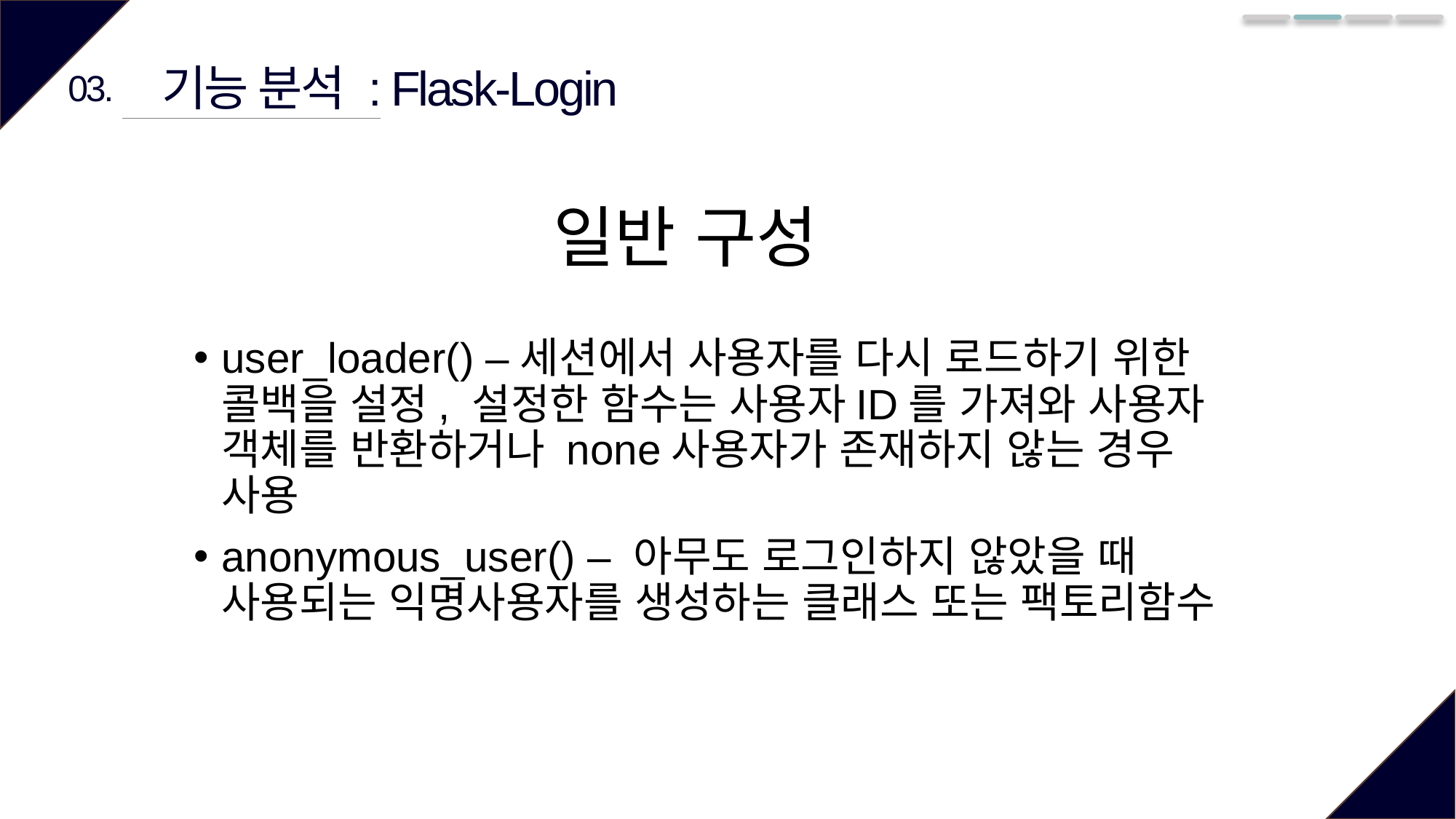

기능 분석 : Flask-Login
03.
일반 구성
user_loader() –세션에서 사용자를 다시 로드하기 위한 콜백을 설정, 설정한 함수는 사용자ID를 가져와 사용자 객체를 반환하거나 none사용자가 존재하지 않는 경우 사용
anonymous_user() – 아무도 로그인하지 않았을 때 사용되는 익명사용자를 생성하는 클래스 또는 팩토리함수